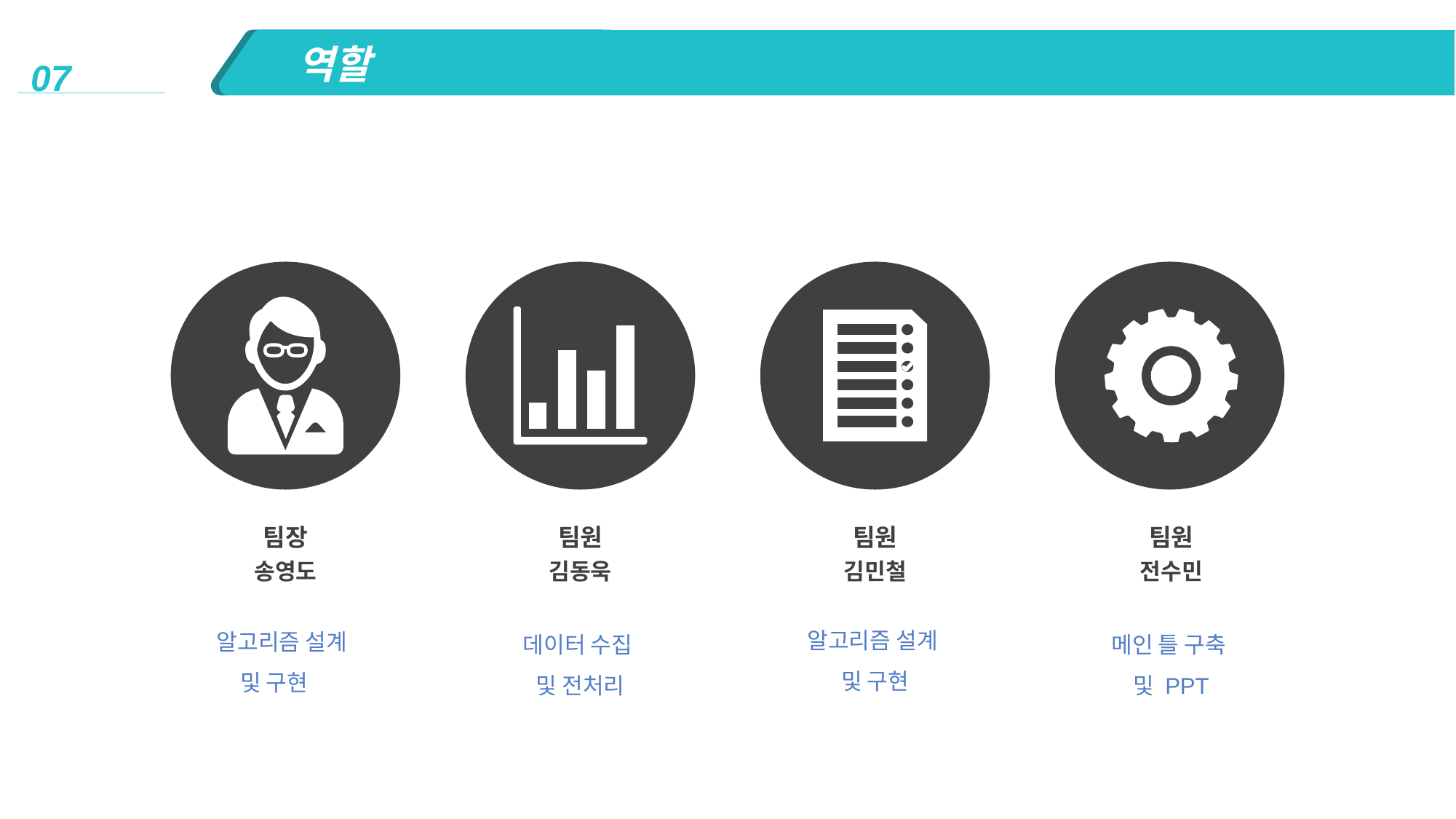

역할

07

팀장
송영도
팀원
김동욱
팀원
김민철
팀원
전수민
알고리즘 설계
및 구현
  알고리즘 설계
및 구현
데이터 수집
및 전처리
메인 틀 구축
및 PPT